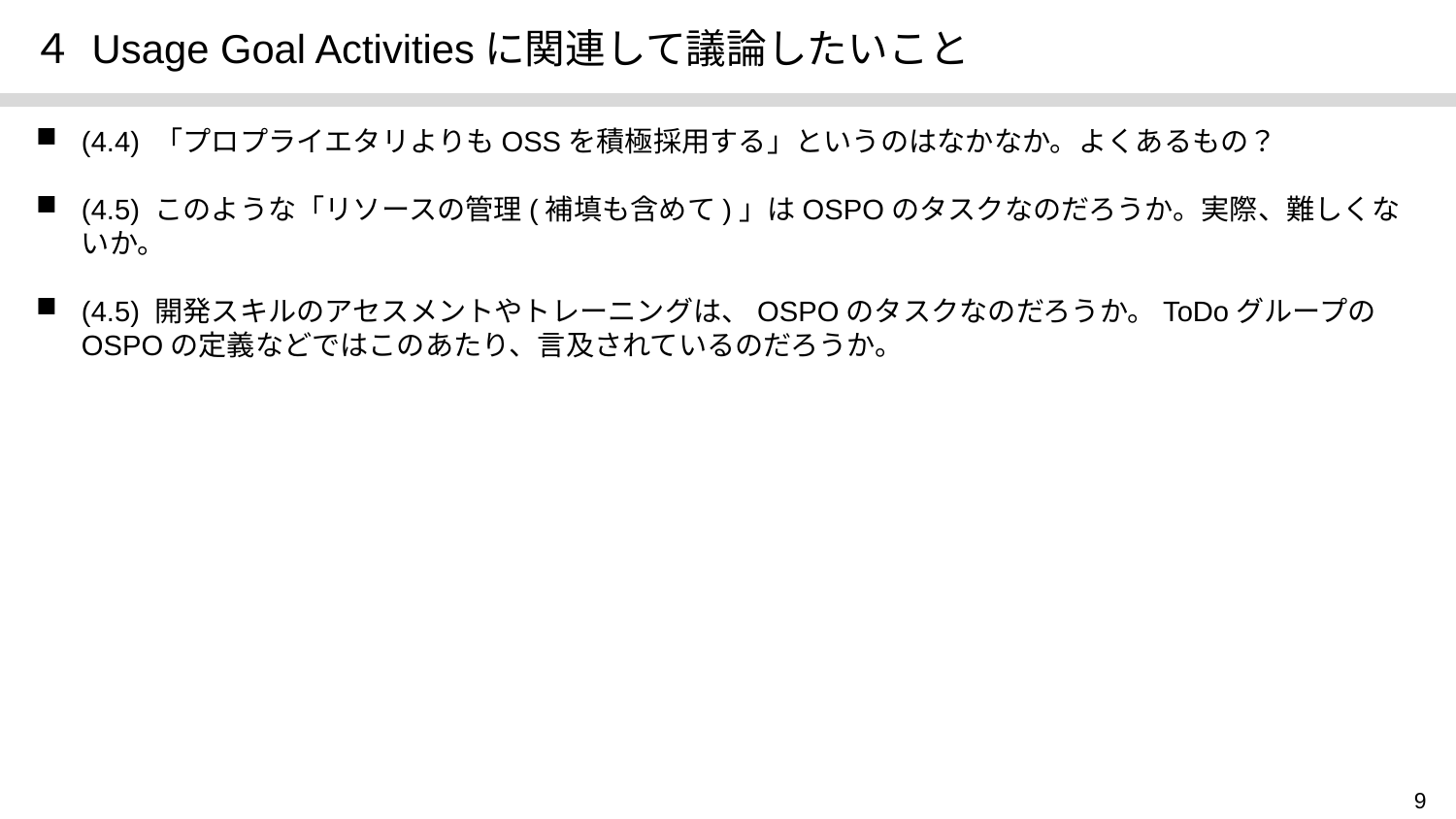

# ４ Usage Goal Activitiesに関連して議論したいこと
(4.4) 「プロプライエタリよりもOSSを積極採用する」というのはなかなか。よくあるもの？

(4.5) このような「リソースの管理(補填も含めて)」はOSPOのタスクなのだろうか。実際、難しくないか。

(4.5) 開発スキルのアセスメントやトレーニングは、OSPOのタスクなのだろうか。ToDoグループのOSPOの定義などではこのあたり、言及されているのだろうか。